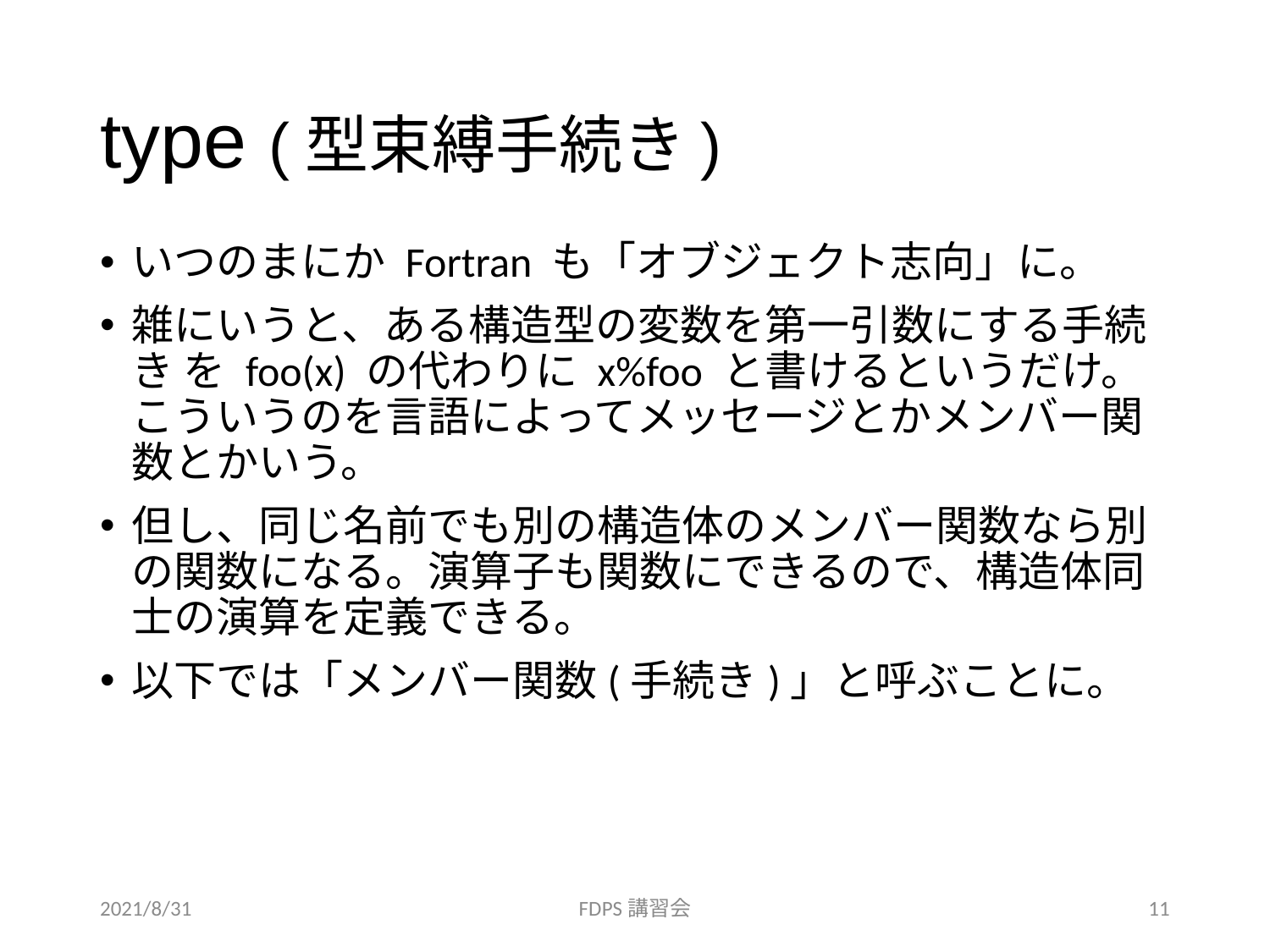

# type (型束縛手続き)
いつのまにか Fortran も「オブジェクト志向」に。
雑にいうと、ある構造型の変数を第一引数にする手続き を foo(x) の代わりに x%foo と書けるというだけ。こういうのを言語によってメッセージとかメンバー関数とかいう。
但し、同じ名前でも別の構造体のメンバー関数なら別の関数になる。演算子も関数にできるので、構造体同士の演算を定義できる。
以下では「メンバー関数(手続き)」と呼ぶことに。

2021/8/31
FDPS講習会
11